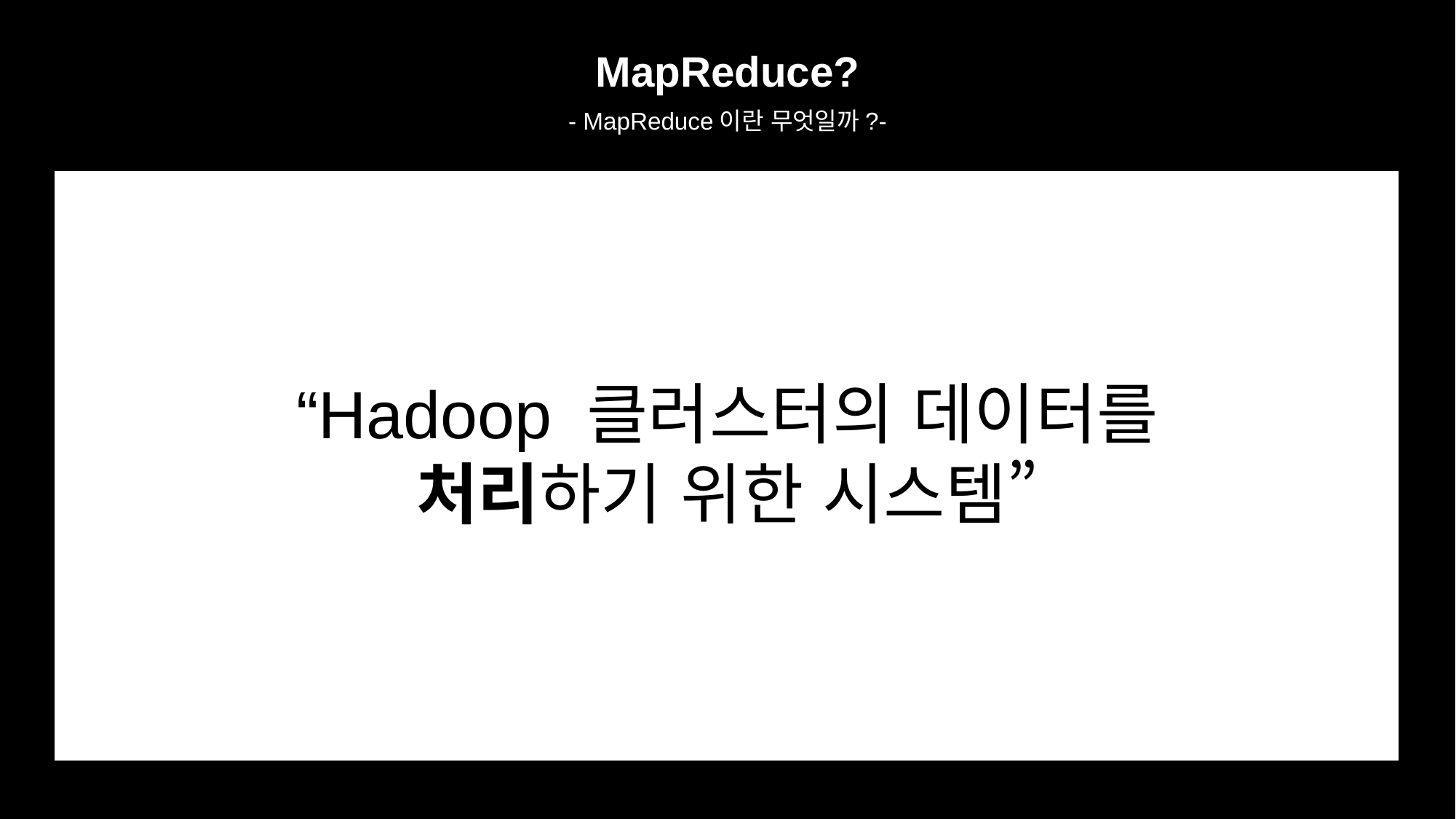

MapReduce?
- MapReduce이란 무엇일까?-

“Hadoop 클러스터의 데이터를
처리하기 위한 시스템”